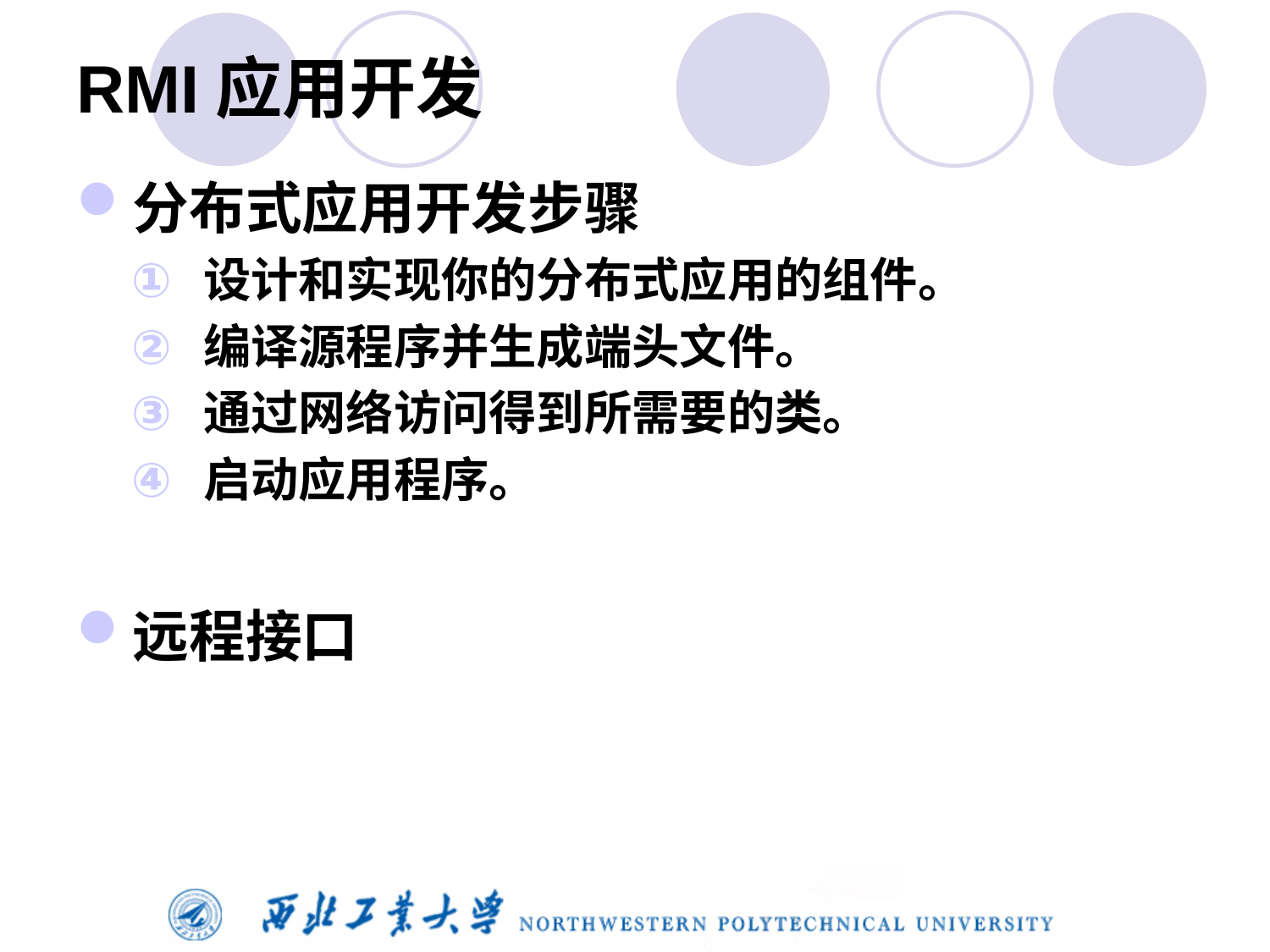

# RMI应用开发
分布式应用开发步骤
设计和实现你的分布式应用的组件。
编译源程序并生成端头文件。
通过网络访问得到所需要的类。
启动应用程序。

远程接口